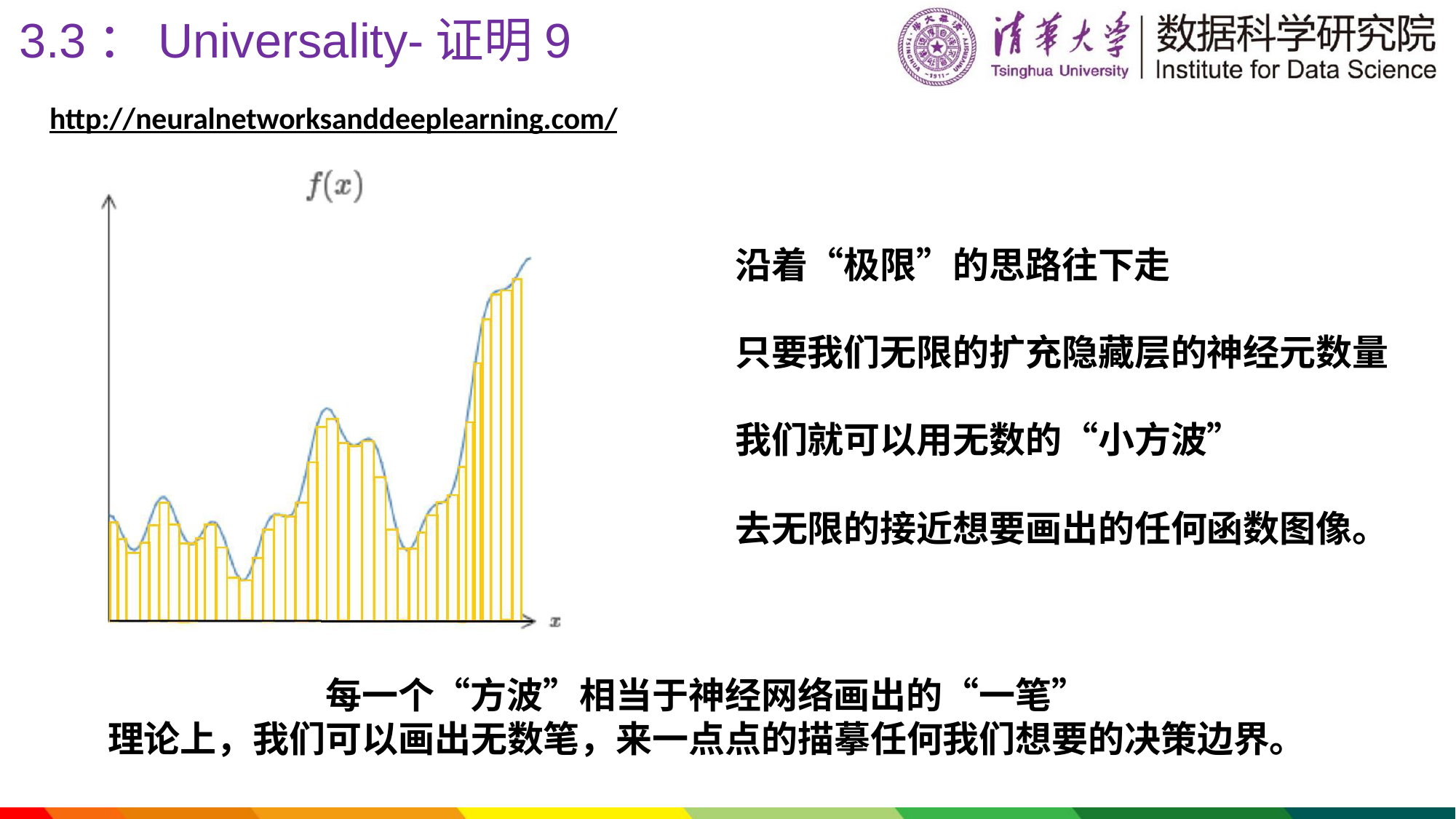

# 3.3：Universality-证明9
http://neuralnetworksanddeeplearning.com/

沿着“极限”的思路往下走
只要我们无限的扩充隐藏层的神经元数量 我们就可以用无数的“小方波”

去无限的接近想要画出的任何函数图像。
每一个“方波”相当于神经网络画出的“一笔”
理论上，我们可以画出无数笔，来一点点的描摹任何我们想要的决策边界。